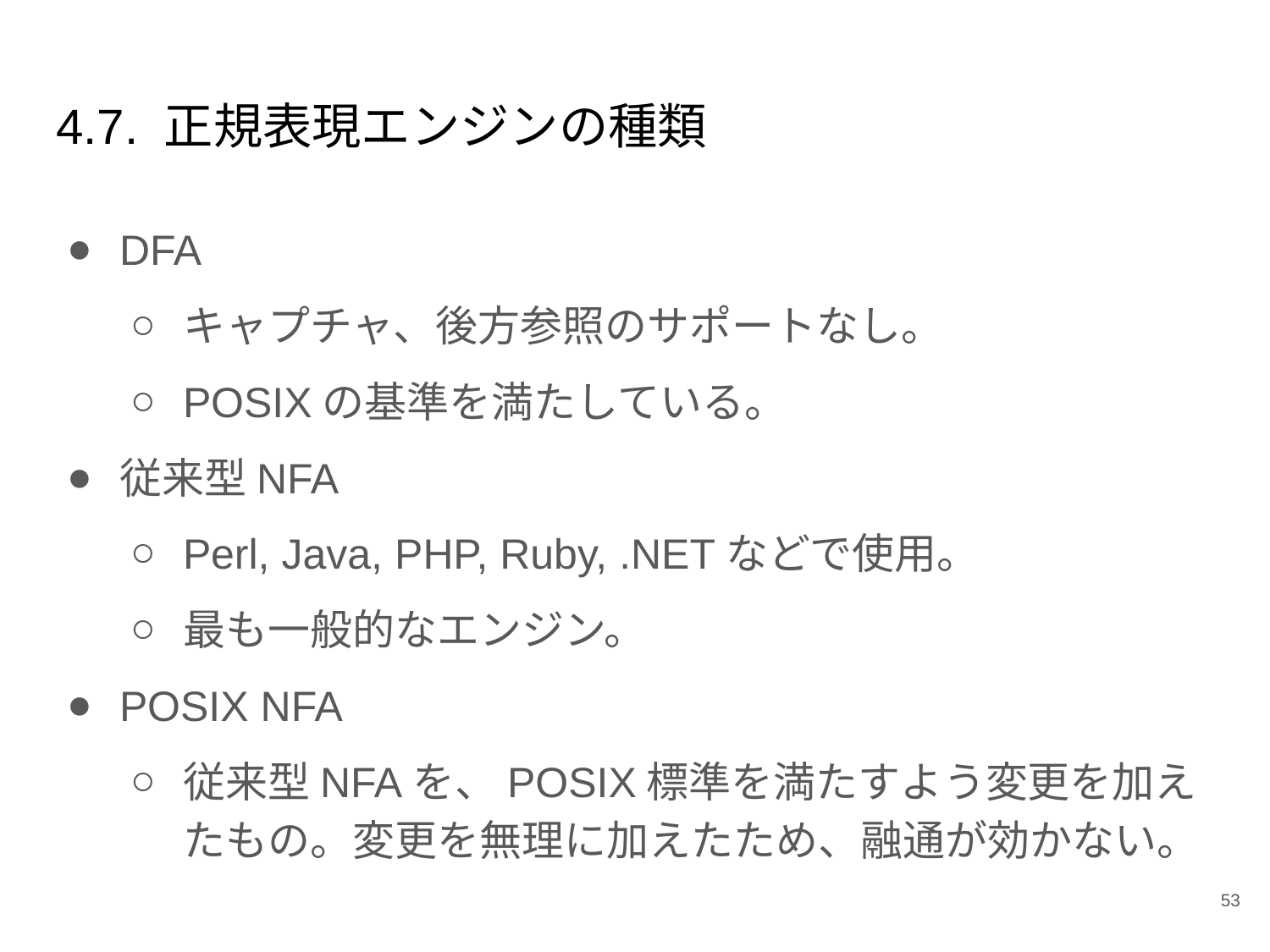

# 4.7. 正規表現エンジンの種類
DFA
キャプチャ、後方参照のサポートなし。
POSIXの基準を満たしている。
従来型NFA
Perl, Java, PHP, Ruby, .NETなどで使用。
最も一般的なエンジン。
POSIX NFA
従来型NFAを、POSIX標準を満たすよう変更を加えたもの。変更を無理に加えたため、融通が効かない。
53